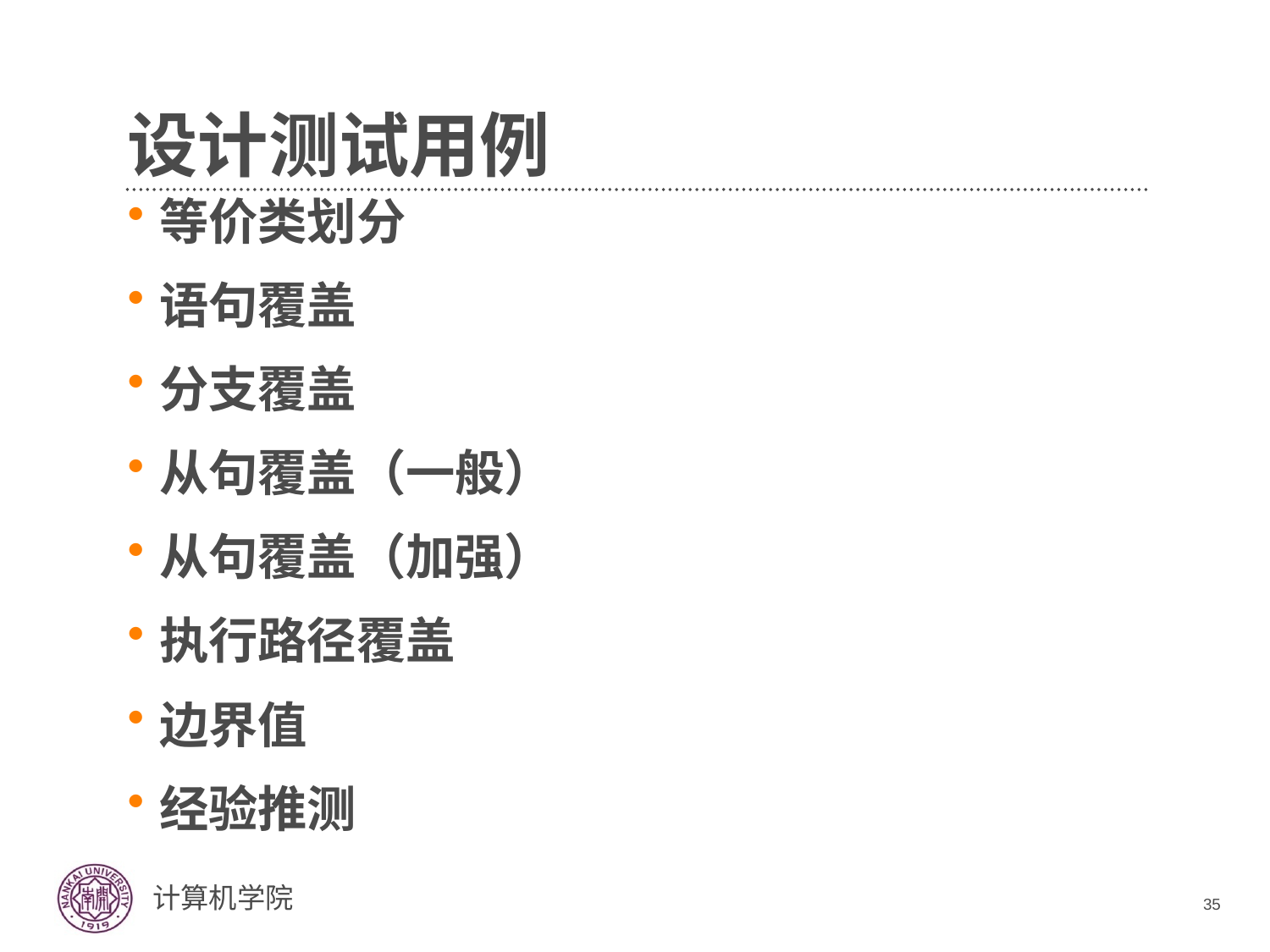

# 设计测试用例
等价类划分
语句覆盖
分支覆盖
从句覆盖（一般）
从句覆盖（加强）
执行路径覆盖
边界值
经验推测
35